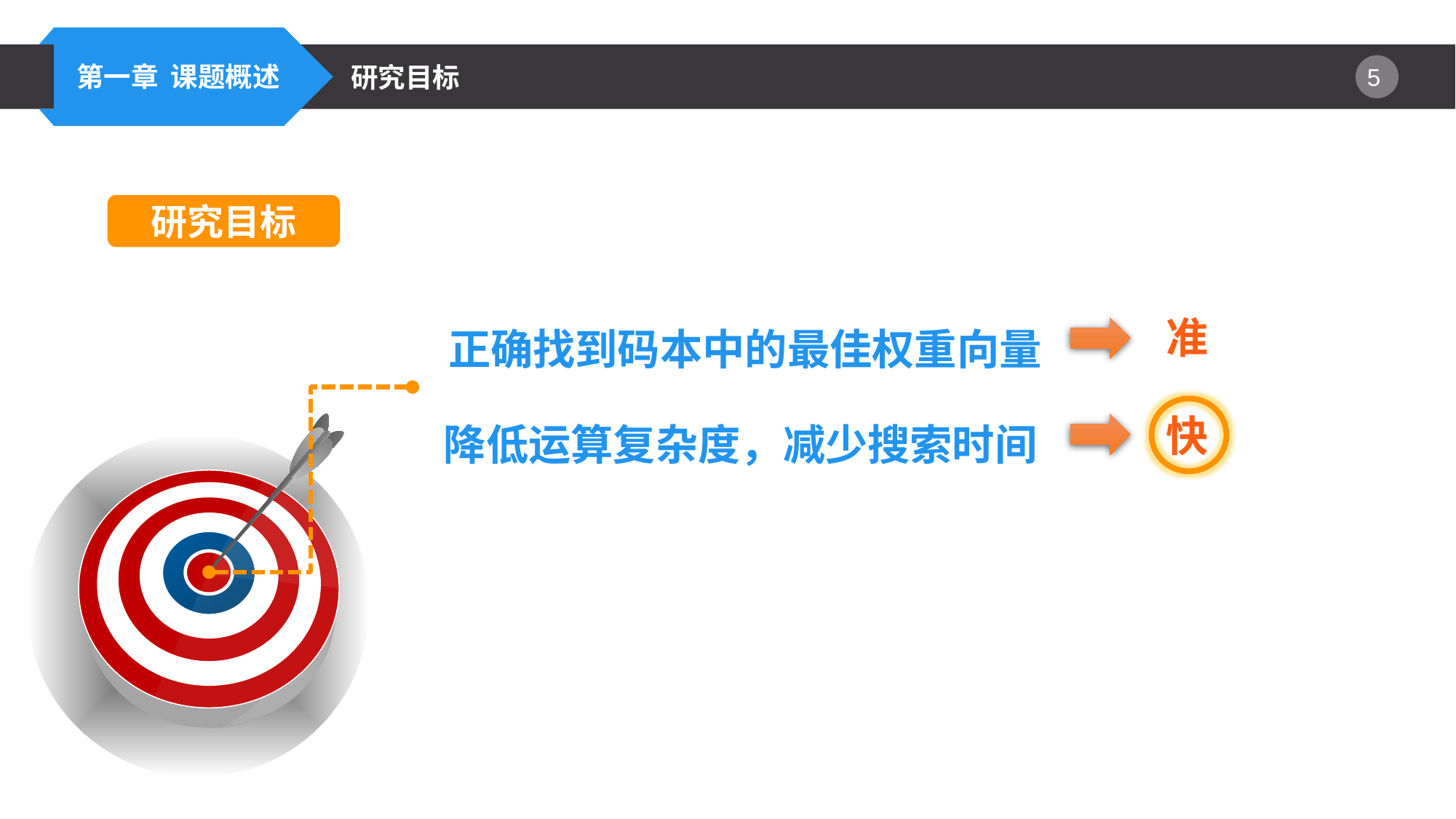

研究目标
研究目标
正确找到码本中的最佳权重向量
准

降低运算复杂度，减少搜索时间
快